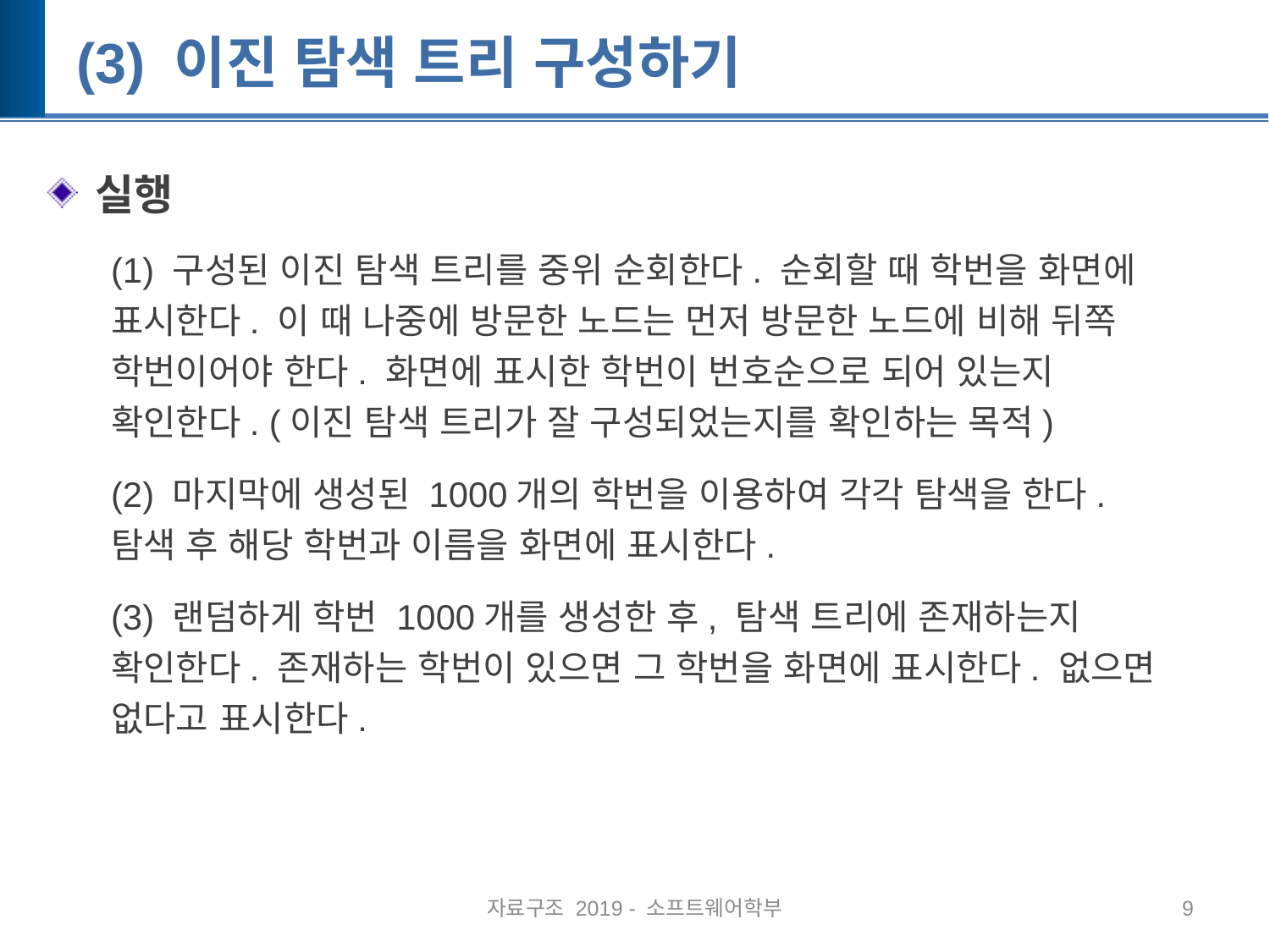

# (3) 이진 탐색 트리 구성하기
실행
(1) 구성된 이진 탐색 트리를 중위 순회한다. 순회할 때 학번을 화면에 표시한다. 이 때 나중에 방문한 노드는 먼저 방문한 노드에 비해 뒤쪽 학번이어야 한다. 화면에 표시한 학번이 번호순으로 되어 있는지 확인한다. (이진 탐색 트리가 잘 구성되었는지를 확인하는 목적)
(2) 마지막에 생성된 1000개의 학번을 이용하여 각각 탐색을 한다. 탐색 후 해당 학번과 이름을 화면에 표시한다.
(3) 랜덤하게 학번 1000개를 생성한 후, 탐색 트리에 존재하는지 확인한다. 존재하는 학번이 있으면 그 학번을 화면에 표시한다. 없으면 없다고 표시한다.
자료구조 2019 - 소프트웨어학부
9